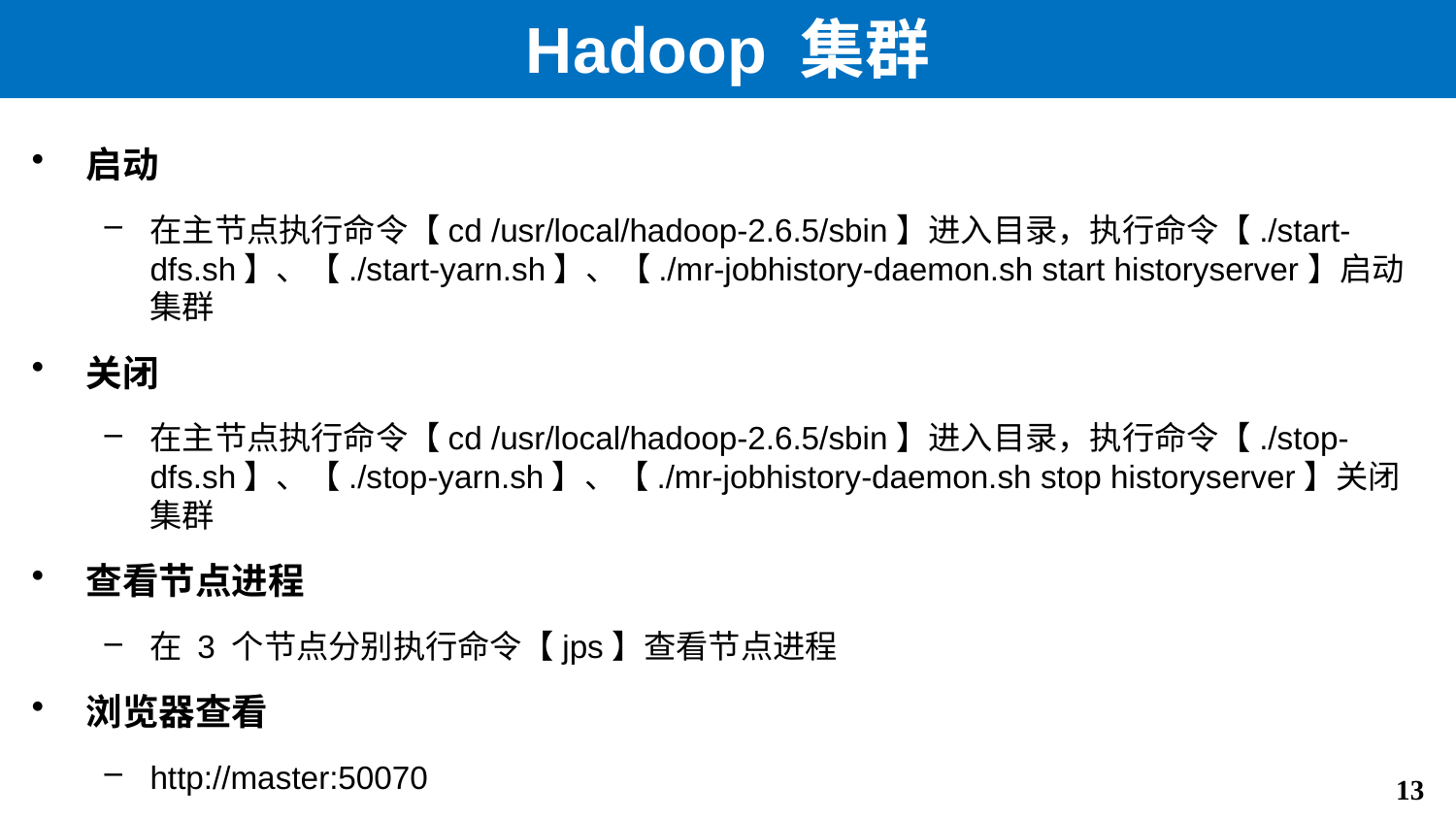

# Hadoop 集群
启动
在主节点执行命令【cd /usr/local/hadoop-2.6.5/sbin】进入目录，执行命令【./start-dfs.sh】、【./start-yarn.sh】、【./mr-jobhistory-daemon.sh start historyserver】启动集群
关闭
在主节点执行命令【cd /usr/local/hadoop-2.6.5/sbin】进入目录，执行命令【./stop-dfs.sh】、【./stop-yarn.sh】、【./mr-jobhistory-daemon.sh stop historyserver】关闭集群
查看节点进程
在 3 个节点分别执行命令【jps】查看节点进程
浏览器查看
http://master:50070